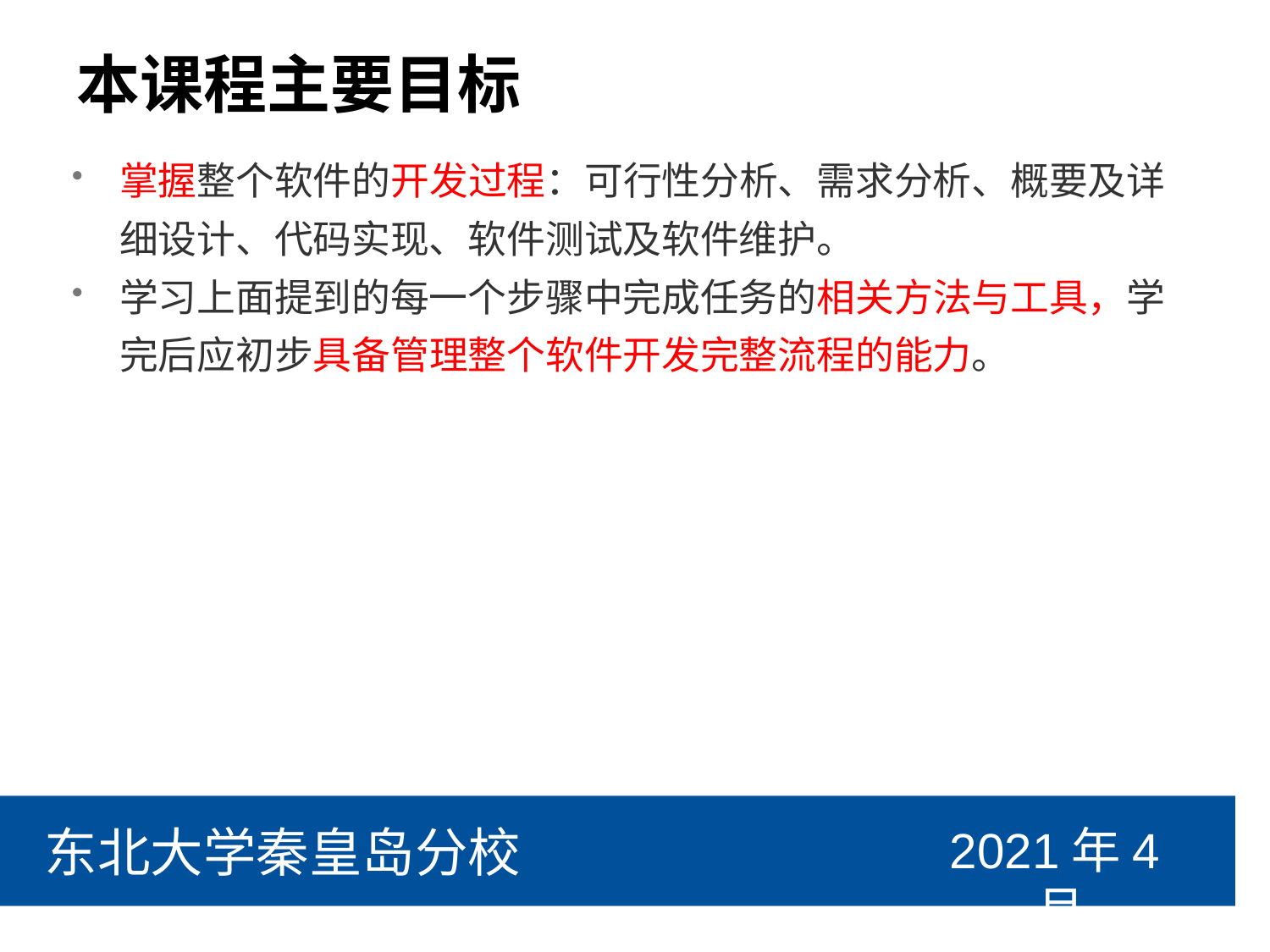

# 本课程主要目标
掌握整个软件的开发过程：可行性分析、需求分析、概要及详细设计、代码实现、软件测试及软件维护。
学习上面提到的每一个步骤中完成任务的相关方法与工具，学完后应初步具备管理整个软件开发完整流程的能力。